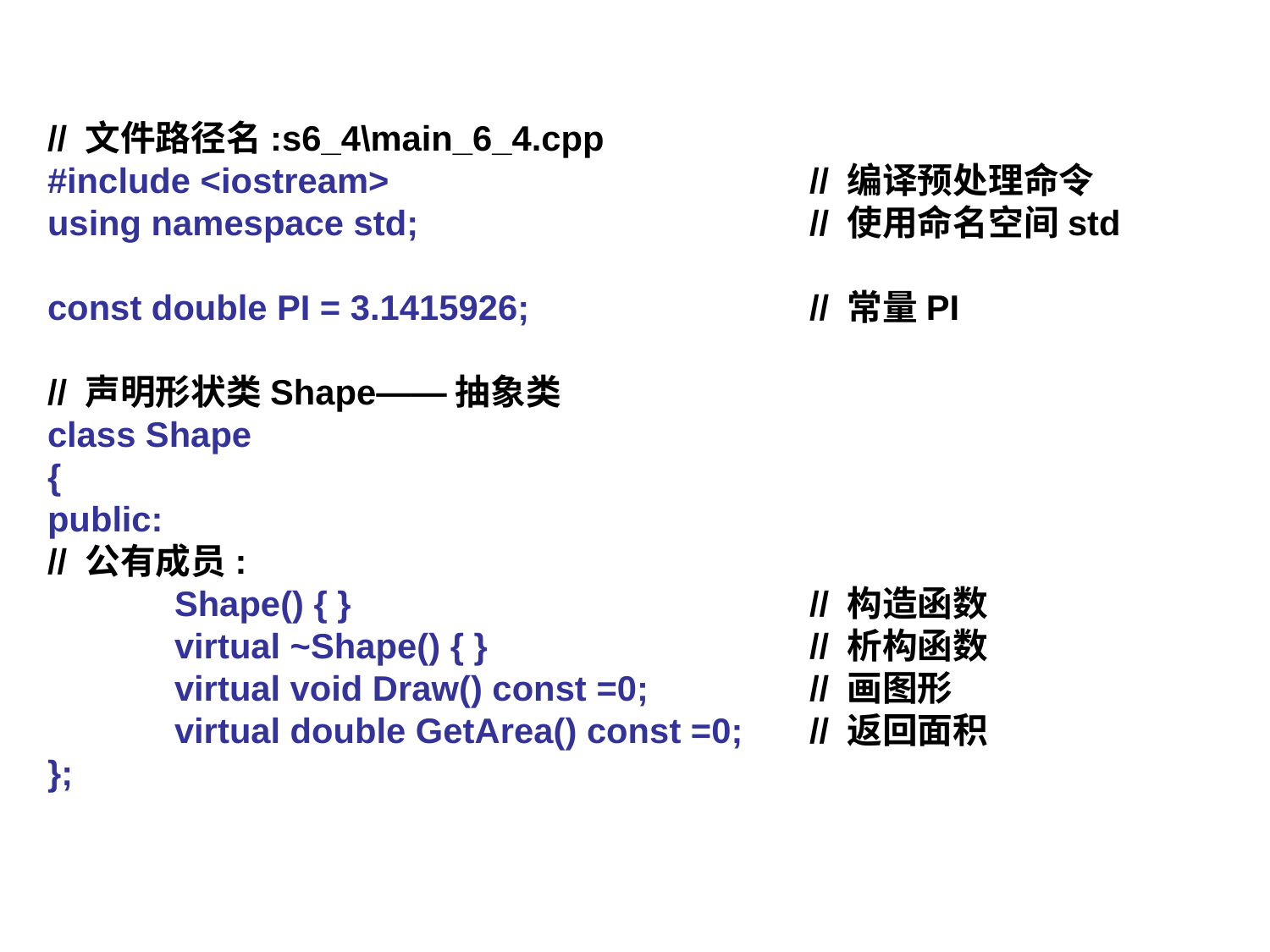

// 文件路径名:s6_4\main_6_4.cpp
#include <iostream>               			// 编译预处理命令
using namespace std;				// 使用命名空间std

const double PI = 3.1415926;			// 常量PI

// 声明形状类Shape——抽象类
class Shape
{
public:
// 公有成员:
	Shape() { }				// 构造函数
	virtual ~Shape() { }			// 析构函数
	virtual void Draw() const =0;		// 画图形
	virtual double GetArea() const =0;	// 返回面积
};